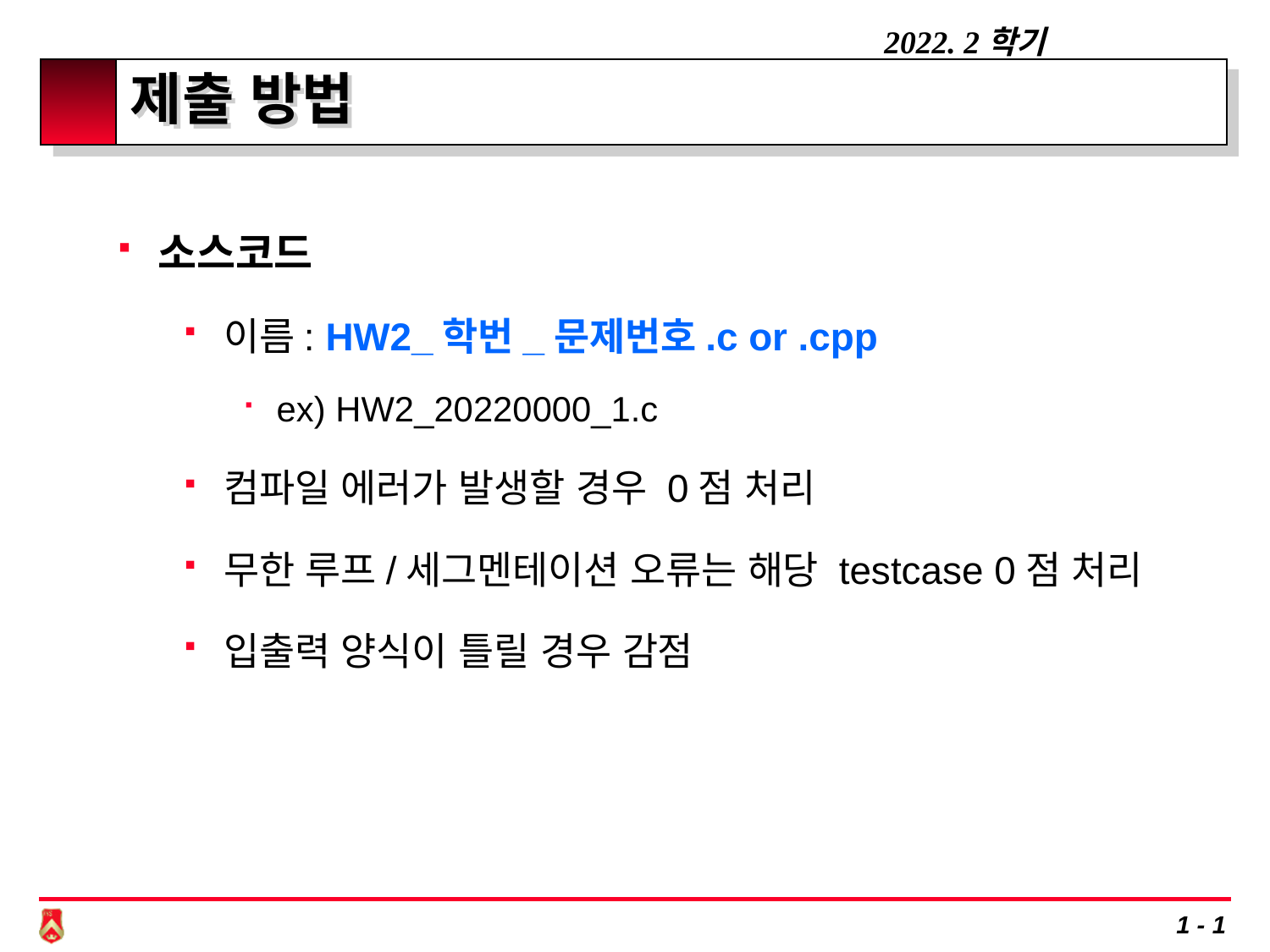

# 제출 방법

소스코드
이름: HW2_학번_문제번호.c or .cpp
ex) HW2_20220000_1.c
컴파일 에러가 발생할 경우 0점 처리
무한 루프/세그멘테이션 오류는 해당 testcase 0점 처리
입출력 양식이 틀릴 경우 감점

1 - 1